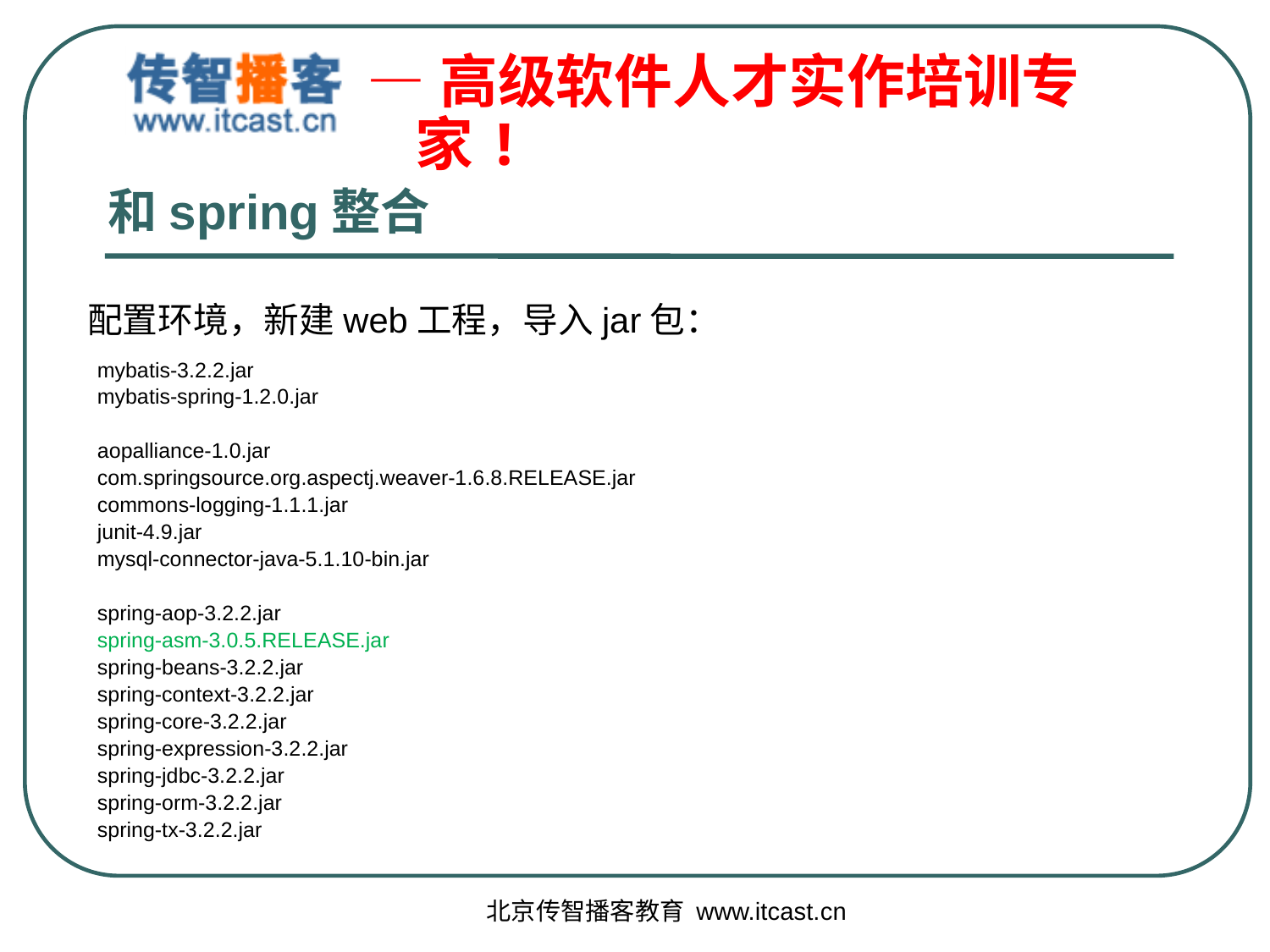

# 和spring整合
配置环境，新建web工程，导入jar包：
mybatis-3.2.2.jar
mybatis-spring-1.2.0.jar

aopalliance-1.0.jar
com.springsource.org.aspectj.weaver-1.6.8.RELEASE.jar
commons-logging-1.1.1.jar
junit-4.9.jar
mysql-connector-java-5.1.10-bin.jar

spring-aop-3.2.2.jar
spring-asm-3.0.5.RELEASE.jar
spring-beans-3.2.2.jar
spring-context-3.2.2.jar
spring-core-3.2.2.jar
spring-expression-3.2.2.jar
spring-jdbc-3.2.2.jar
spring-orm-3.2.2.jar
spring-tx-3.2.2.jar
北京传智播客教育 www.itcast.cn